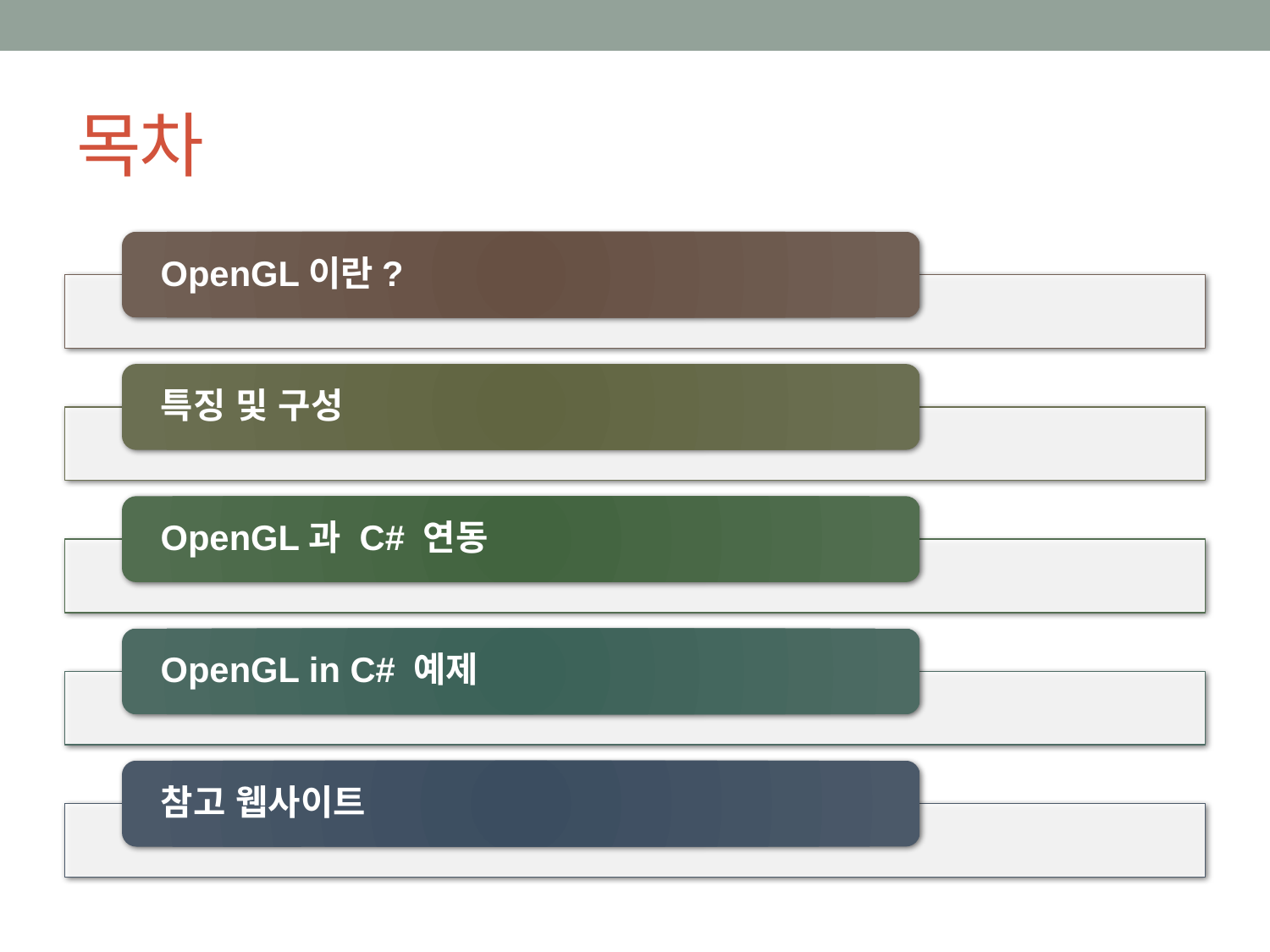

# 목차
OpenGL이란?
특징 및 구성
OpenGL과 C# 연동
OpenGL in C# 예제
참고 웹사이트